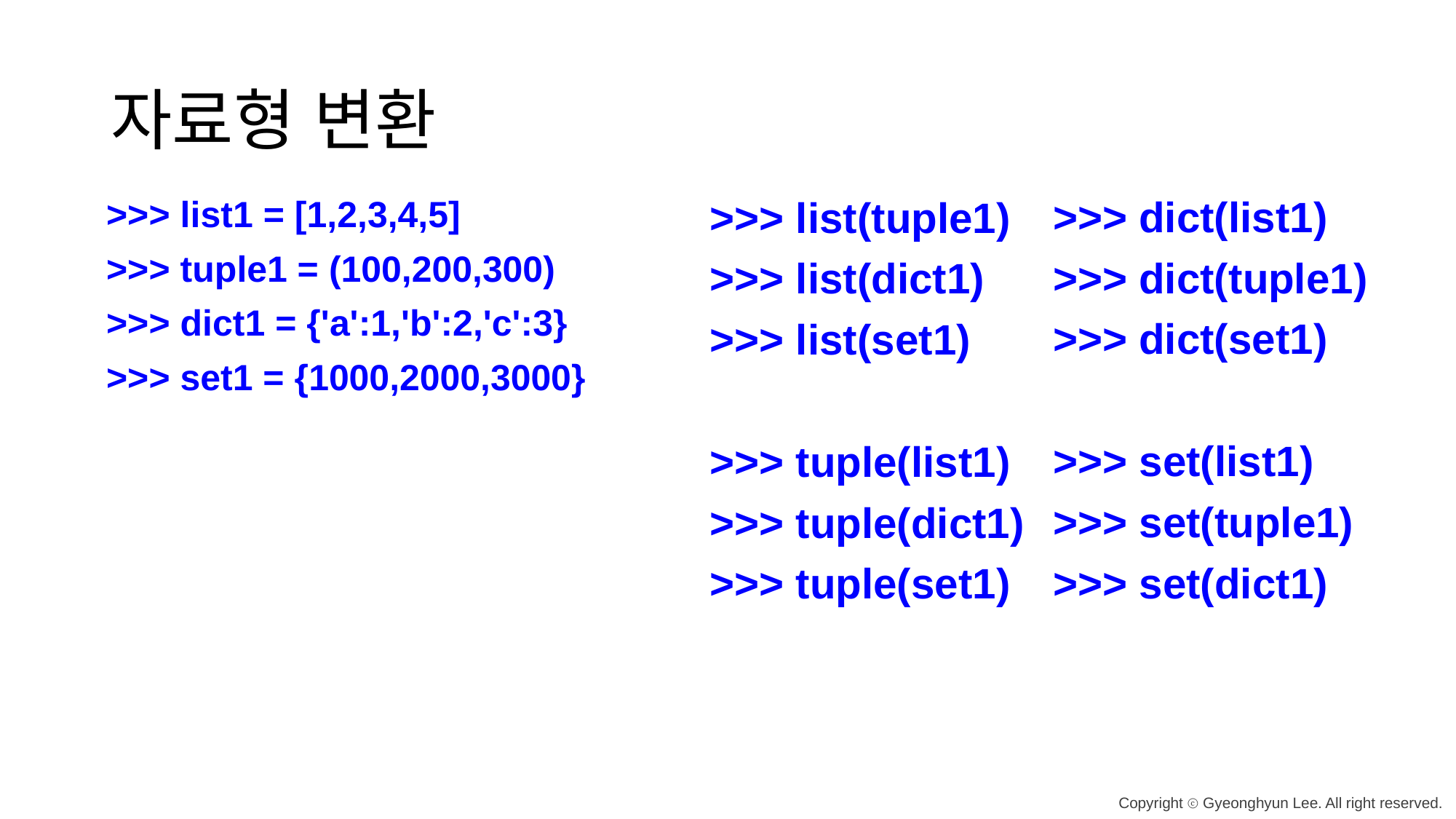

# 자료형 변환
>>> list1 = [1,2,3,4,5]
>>> tuple1 = (100,200,300)
>>> dict1 = {'a':1,'b':2,'c':3}
>>> set1 = {1000,2000,3000}
>>> dict(list1)
>>> dict(tuple1)
>>> dict(set1)

>>> set(list1)
>>> set(tuple1)
>>> set(dict1)

>>> list(tuple1)
>>> list(dict1)
>>> list(set1)

>>> tuple(list1)
>>> tuple(dict1)
>>> tuple(set1)